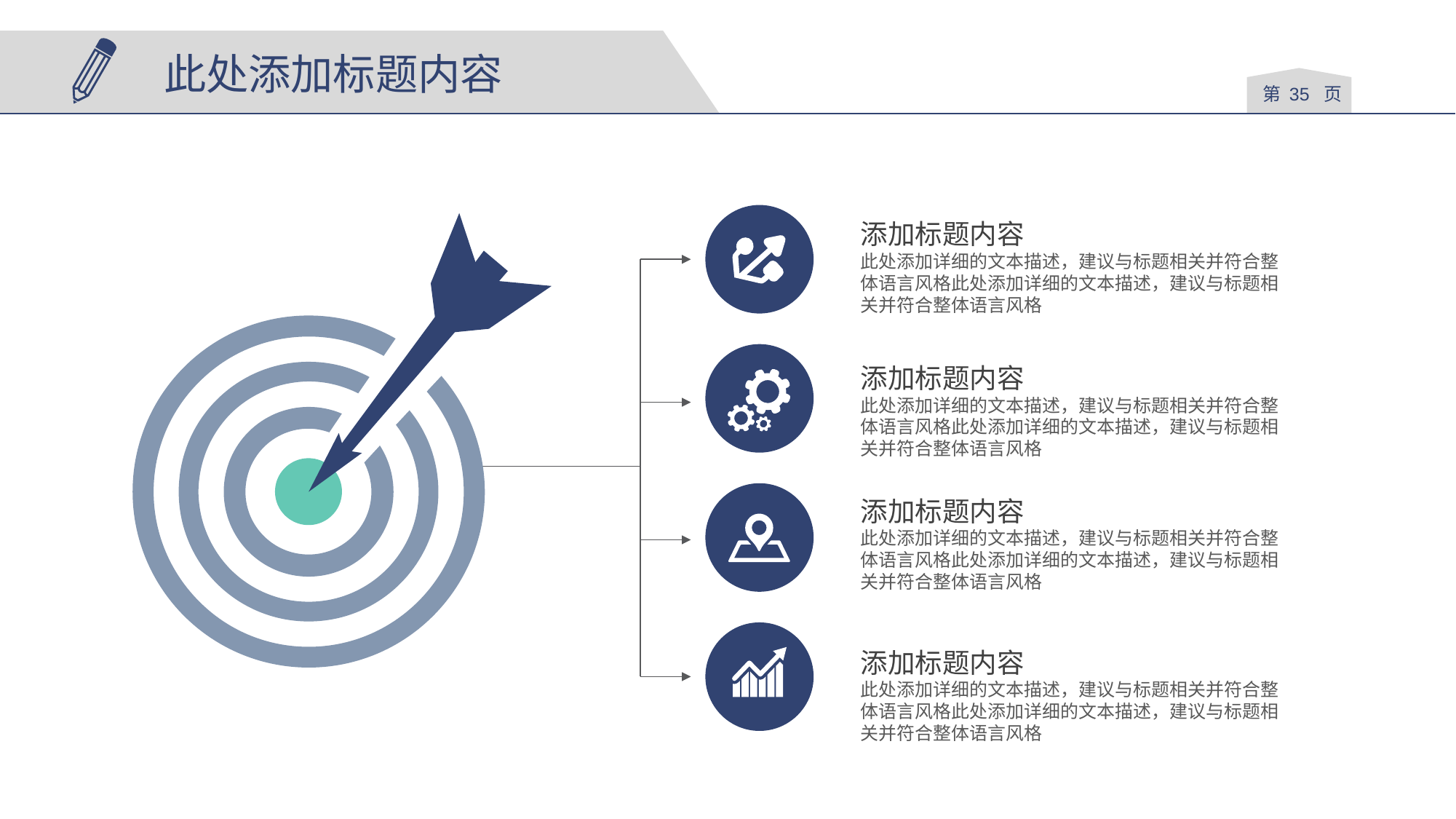

此处添加标题内容

第 35  页
添加标题内容
此处添加详细的文本描述，建议与标题相关并符合整体语言风格此处添加详细的文本描述，建议与标题相关并符合整体语言风格

添加标题内容
此处添加详细的文本描述，建议与标题相关并符合整体语言风格此处添加详细的文本描述，建议与标题相关并符合整体语言风格

添加标题内容
此处添加详细的文本描述，建议与标题相关并符合整体语言风格此处添加详细的文本描述，建议与标题相关并符合整体语言风格

添加标题内容
此处添加详细的文本描述，建议与标题相关并符合整体语言风格此处添加详细的文本描述，建议与标题相关并符合整体语言风格